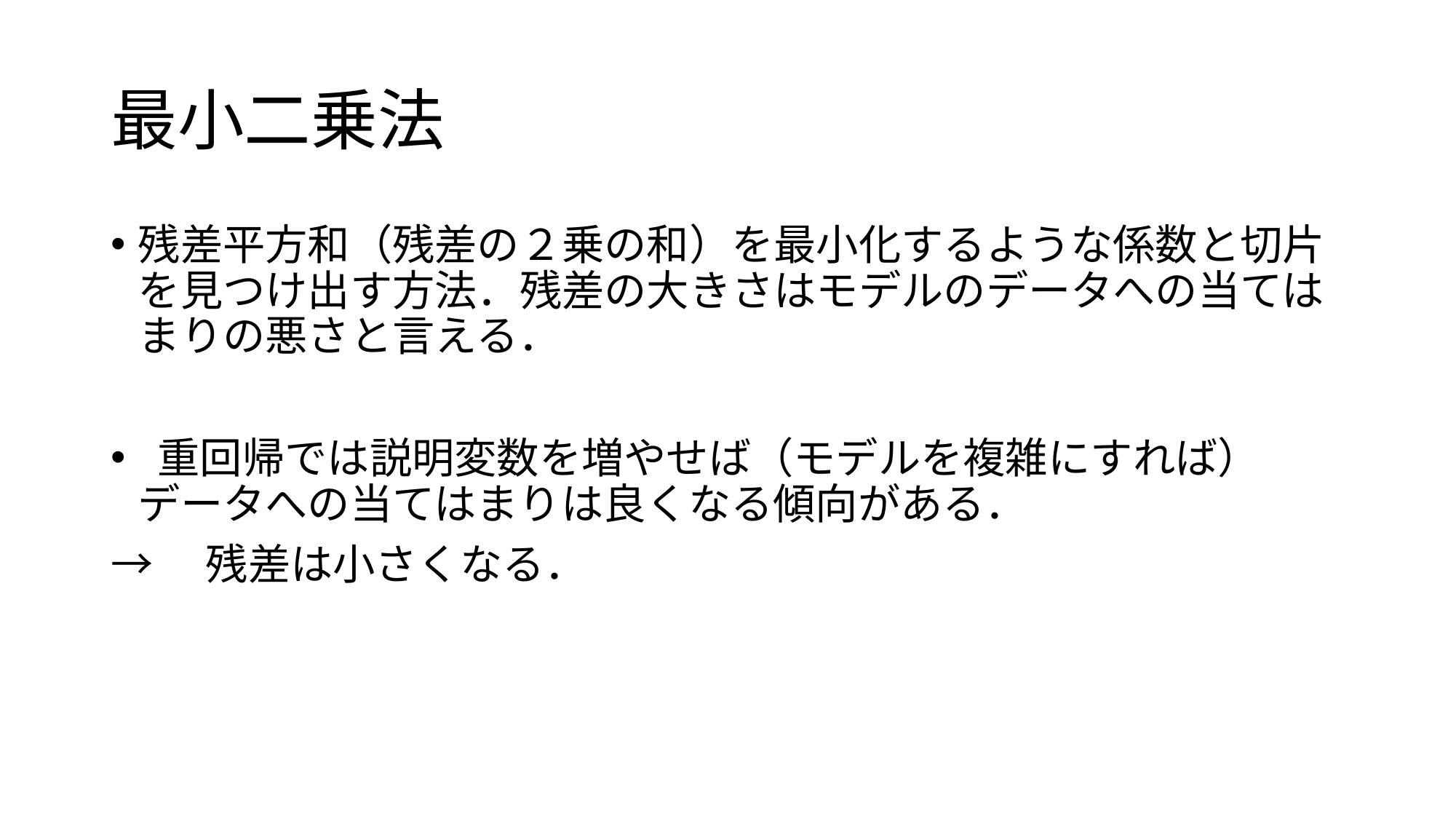

# 最小二乗法
残差平方和（残差の２乗の和）を最小化するような係数と切片を見つけ出す方法．残差の大きさはモデルのデータへの当てはまりの悪さと言える．

 重回帰では説明変数を増やせば（モデルを複雑にすれば）データへの当てはまりは良くなる傾向がある．
→　残差は小さくなる．